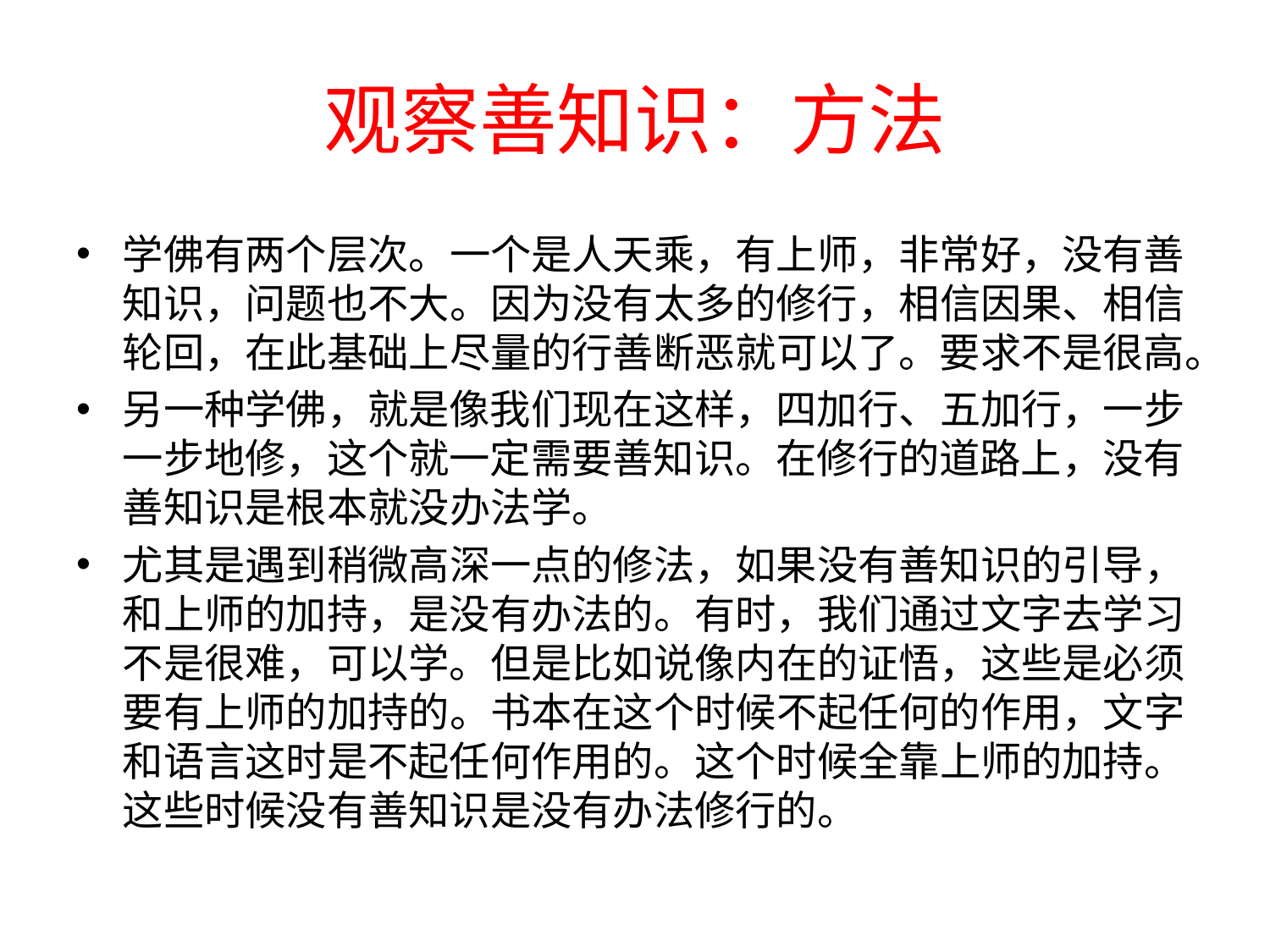

# 观察善知识：方法
学佛有两个层次。一个是人天乘，有上师，非常好，没有善知识，问题也不大。因为没有太多的修行，相信因果、相信轮回，在此基础上尽量的行善断恶就可以了。要求不是很高。
另一种学佛，就是像我们现在这样，四加行、五加行，一步一步地修，这个就一定需要善知识。在修行的道路上，没有善知识是根本就没办法学。
尤其是遇到稍微高深一点的修法，如果没有善知识的引导，和上师的加持，是没有办法的。有时，我们通过文字去学习不是很难，可以学。但是比如说像内在的证悟，这些是必须要有上师的加持的。书本在这个时候不起任何的作用，文字和语言这时是不起任何作用的。这个时候全靠上师的加持。这些时候没有善知识是没有办法修行的。